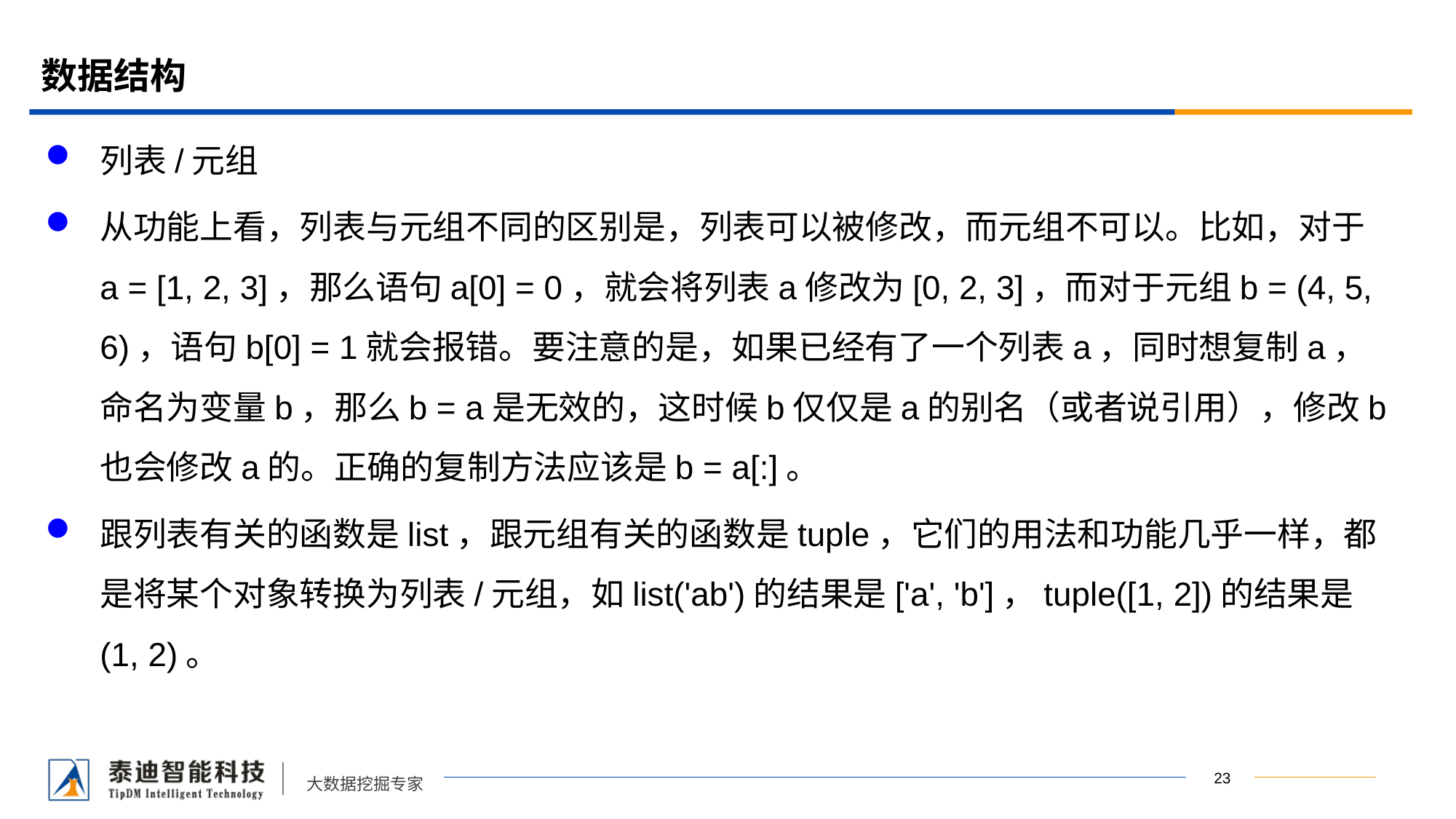

# 数据结构
列表/元组
从功能上看，列表与元组不同的区别是，列表可以被修改，而元组不可以。比如，对于a = [1, 2, 3]，那么语句a[0] = 0，就会将列表a修改为[0, 2, 3]，而对于元组b = (4, 5, 6)，语句b[0] = 1就会报错。要注意的是，如果已经有了一个列表a，同时想复制a，命名为变量b，那么b = a是无效的，这时候b仅仅是a的别名（或者说引用），修改b也会修改a的。正确的复制方法应该是b = a[:]。
跟列表有关的函数是list，跟元组有关的函数是tuple，它们的用法和功能几乎一样，都是将某个对象转换为列表/元组，如list('ab')的结果是['a', 'b']，tuple([1, 2])的结果是(1, 2)。